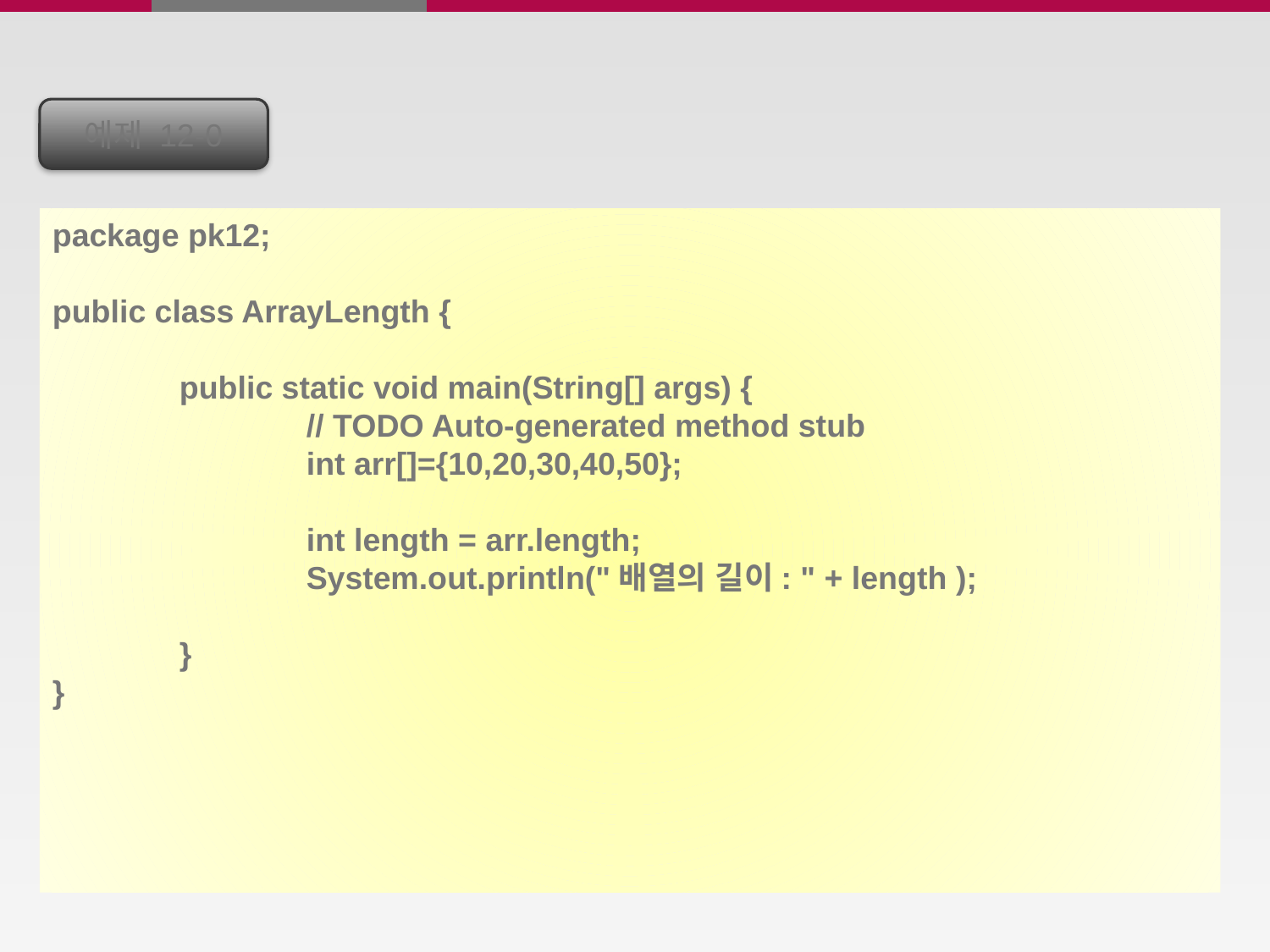

예제 12-0
package pk12;

public class ArrayLength {

	public static void main(String[] args) {
		// TODO Auto-generated method stub
		int arr[]={10,20,30,40,50};

		int length = arr.length;
		System.out.println("배열의 길이: " + length );

	}
}